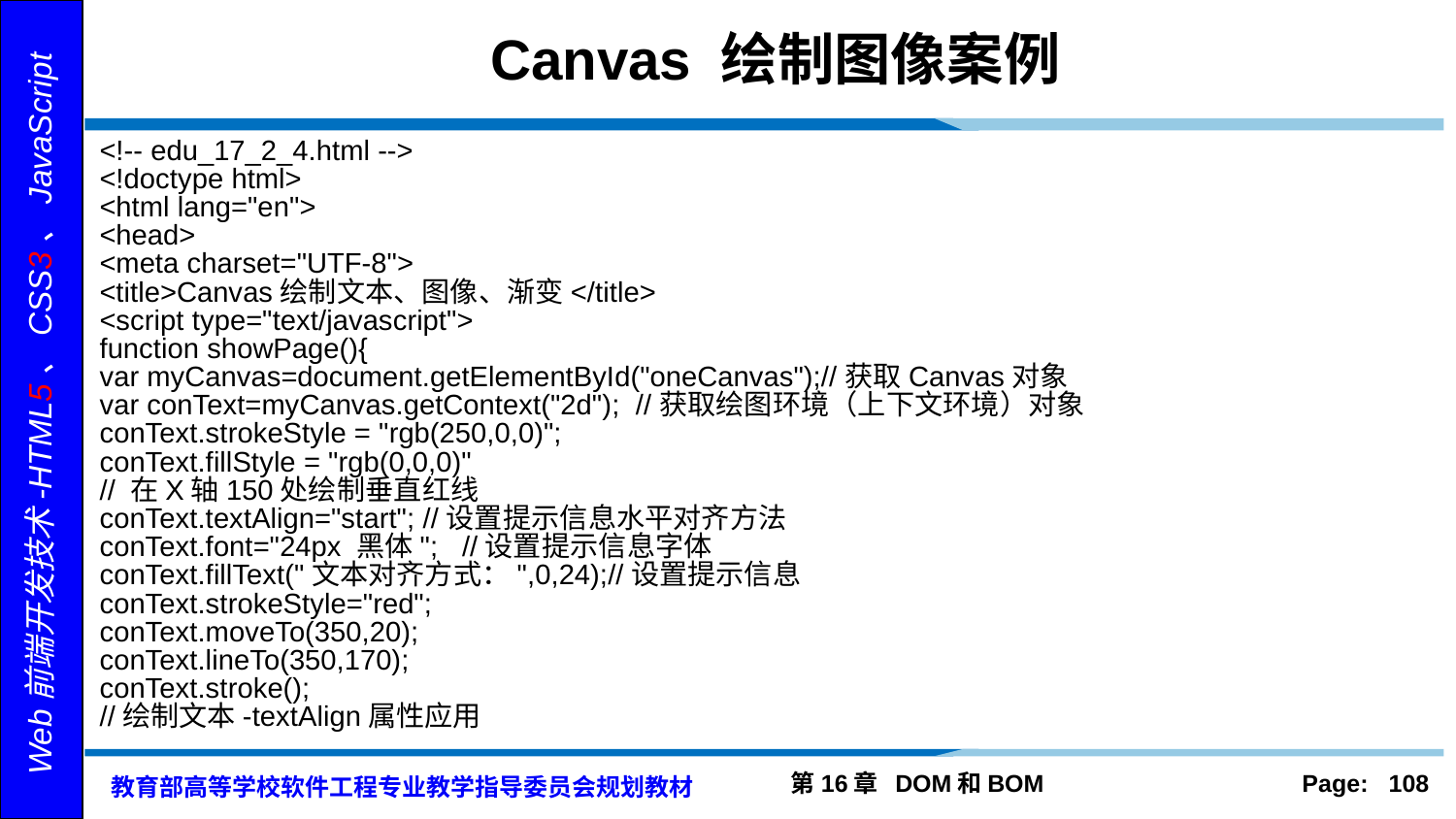

# Canvas 绘制图像案例
<!-- edu_17_2_4.html -->
<!doctype html>
<html lang="en">
<head>
<meta charset="UTF-8">
<title>Canvas绘制文本、图像、渐变</title>
<script type="text/javascript">
function showPage(){
var myCanvas=document.getElementById("oneCanvas");//获取Canvas对象
var conText=myCanvas.getContext("2d");  //获取绘图环境（上下文环境）对象
conText.strokeStyle = "rgb(250,0,0)";
conText.fillStyle = "rgb(0,0,0)"
// 在X轴150处绘制垂直红线
conText.textAlign="start"; //设置提示信息水平对齐方法
conText.font="24px 黑体";   //设置提示信息字体
conText.fillText("文本对齐方式：",0,24);//设置提示信息
conText.strokeStyle="red";
conText.moveTo(350,20);
conText.lineTo(350,170);
conText.stroke();
//绘制文本-textAlign属性应用